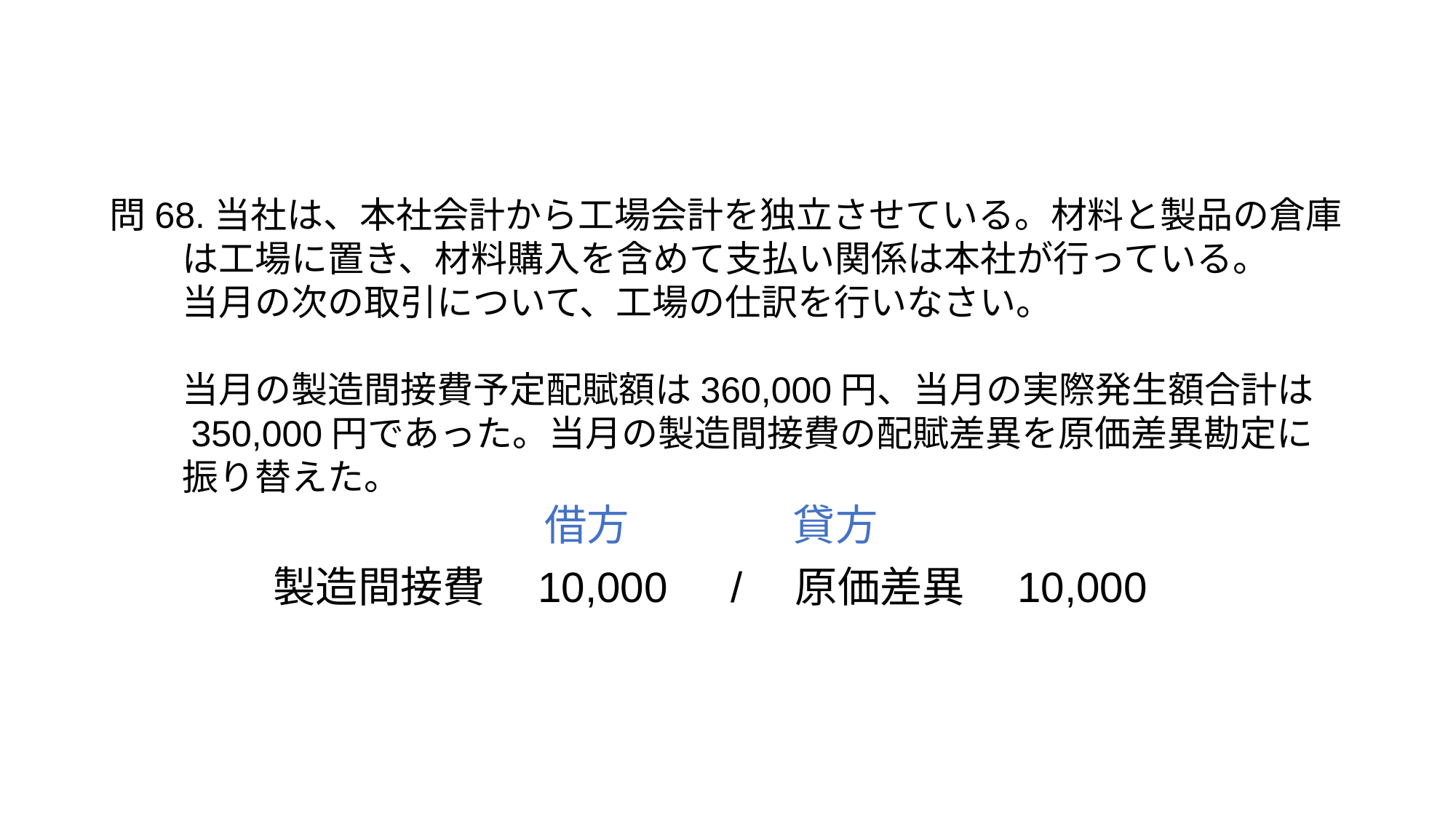

問68.当社は、本社会計から工場会計を独立させている。材料と製品の倉庫
　　は工場に置き、材料購入を含めて支払い関係は本社が行っている。
　　当月の次の取引について、工場の仕訳を行いなさい。

　　当月の製造間接費予定配賦額は360,000円、当月の実際発生額合計は
　　350,000円であった。当月の製造間接費の配賦差異を原価差異勘定に
　　振り替えた。
借方
貸方
製造間接費　10,000　/　原価差異　10,000